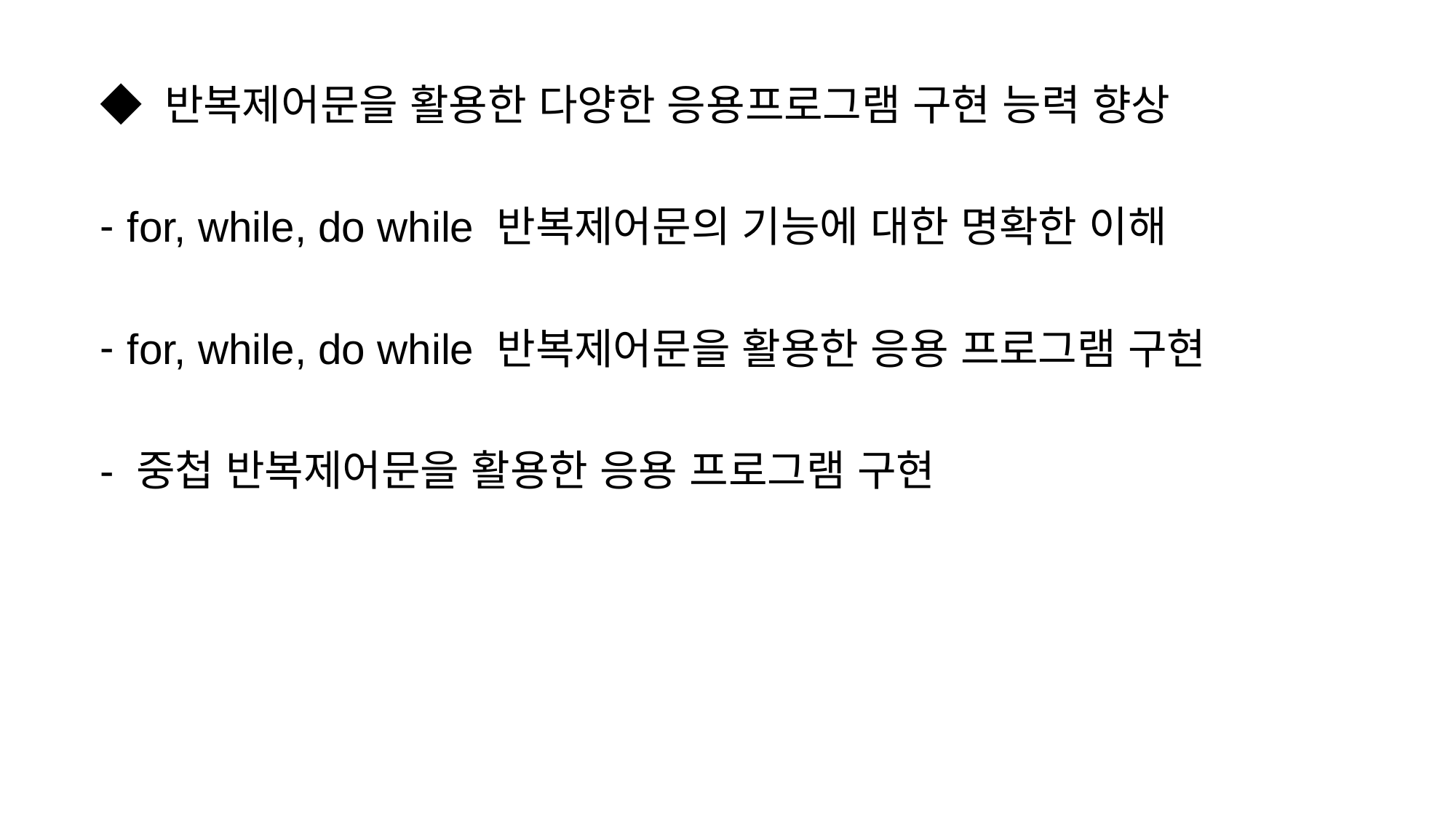

◆ 반복제어문을 활용한 다양한 응용프로그램 구현 능력 향상

for, while, do while 반복제어문의 기능에 대한 명확한 이해

for, while, do while 반복제어문을 활용한 응용 프로그램 구현

- 중첩 반복제어문을 활용한 응용 프로그램 구현